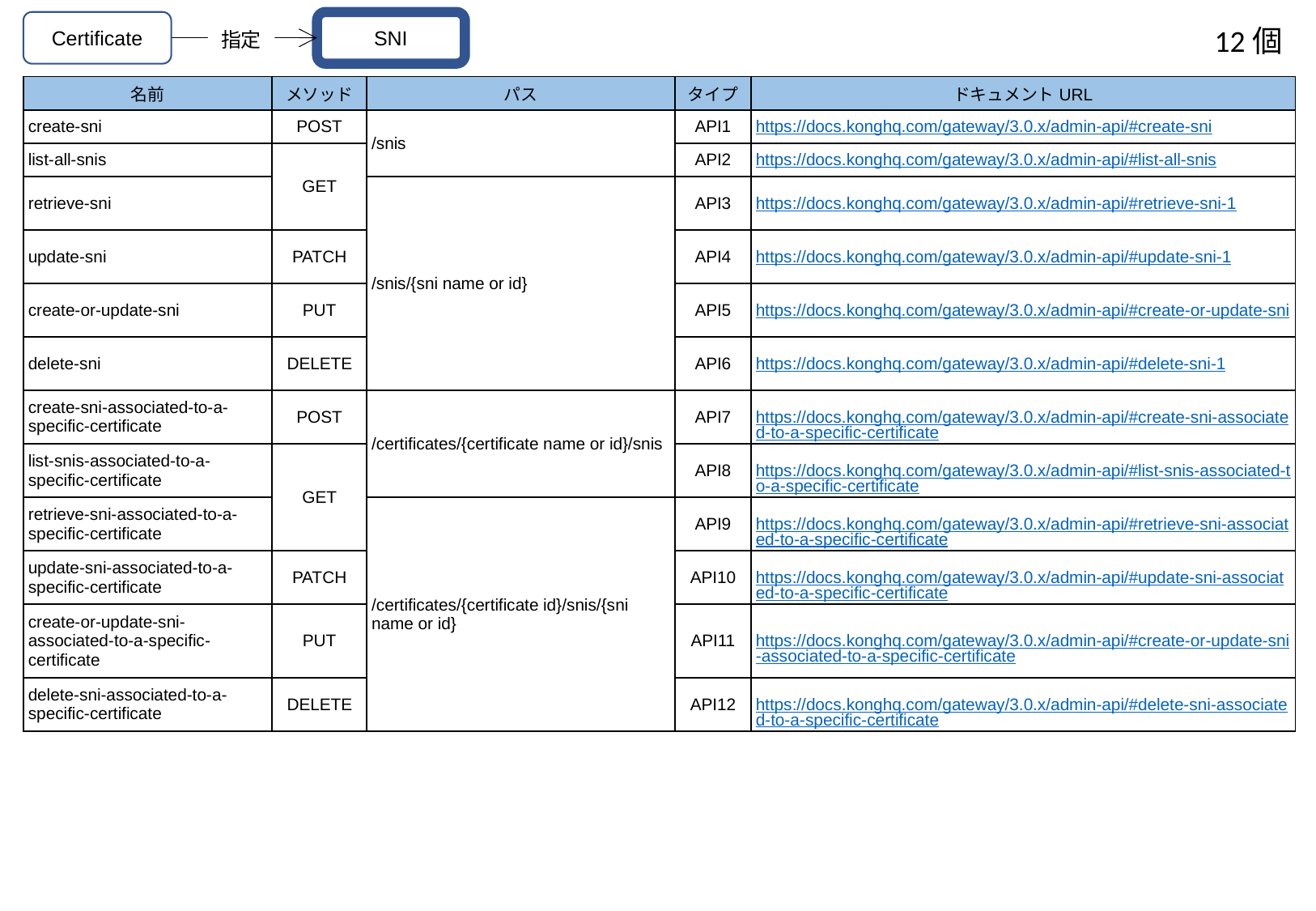

Certificate
SNI
12個
指定
| 名前 | メソッド | パス | タイプ | ドキュメントURL |
| --- | --- | --- | --- | --- |
| create-sni | POST | /snis | API1 | https://docs.konghq.com/gateway/3.0.x/admin-api/#create-sni |
| list-all-snis | GET | /snis | API2 | https://docs.konghq.com/gateway/3.0.x/admin-api/#list-all-snis |
| retrieve-sni |  | /snis/{sni name or id} | API3 | https://docs.konghq.com/gateway/3.0.x/admin-api/#retrieve-sni-1 |
| update-sni | PATCH | /snis/{sni name or id} | API4 | https://docs.konghq.com/gateway/3.0.x/admin-api/#update-sni-1 |
| create-or-update-sni | PUT | /snis/{sni name or id} | API5 | https://docs.konghq.com/gateway/3.0.x/admin-api/#create-or-update-sni |
| delete-sni | DELETE | /services/{service name or id} | API6 | https://docs.konghq.com/gateway/3.0.x/admin-api/#delete-sni-1 |
| create-sni-associated-to-a-specific-certificate | POST | /certificates/{certificate name or id}/snis | API7 | https://docs.konghq.com/gateway/3.0.x/admin-api/#create-sni-associated-to-a-specific-certificate |
| list-snis-associated-to-a-specific-certificate | GET | /certificates/{certificate name or id}/snis | API8 | https://docs.konghq.com/gateway/3.0.x/admin-api/#list-snis-associated-to-a-specific-certificate |
| retrieve-sni-associated-to-a-specific-certificate |  | /certificates/{certificate id}/snis/{sni name or id} | API9 | https://docs.konghq.com/gateway/3.0.x/admin-api/#retrieve-sni-associated-to-a-specific-certificate |
| update-sni-associated-to-a-specific-certificate | PATCH | /certificates/{certificate id}/snis/{sni name or id} | API10 | https://docs.konghq.com/gateway/3.0.x/admin-api/#update-sni-associated-to-a-specific-certificate |
| create-or-update-sni-associated-to-a-specific-certificate | PUT | /certificates/{certificate id}/snis/{sni name or id} | API11 | https://docs.konghq.com/gateway/3.0.x/admin-api/#create-or-update-sni-associated-to-a-specific-certificate |
| delete-sni-associated-to-a-specific-certificate | DELETE | /certificates/{certificate id}/snis/{sni name or id} | API12 | https://docs.konghq.com/gateway/3.0.x/admin-api/#delete-sni-associated-to-a-specific-certificate |